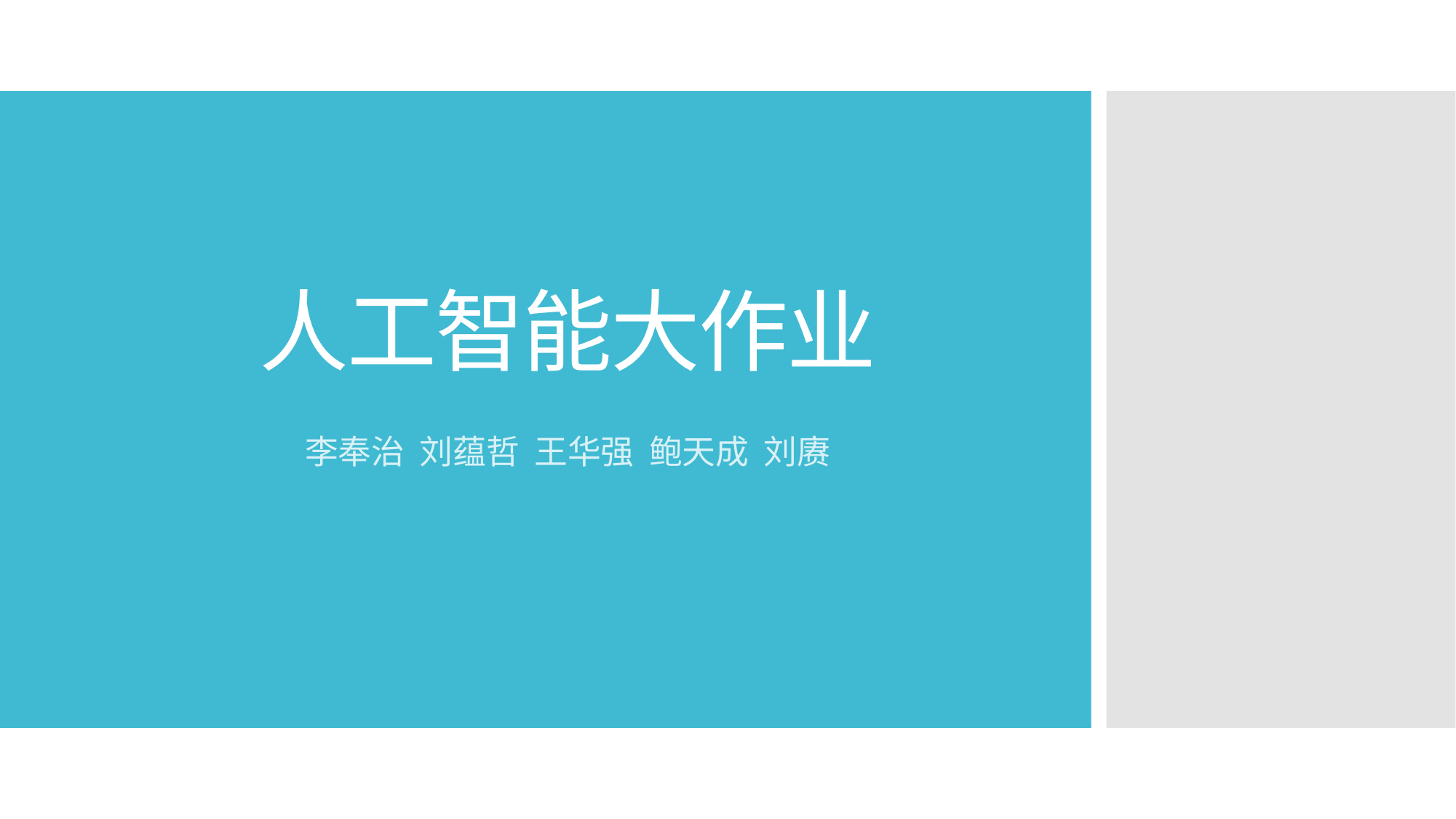

# 人工智能大作业
李奉治  刘蕴哲  王华强  鲍天成  刘赓